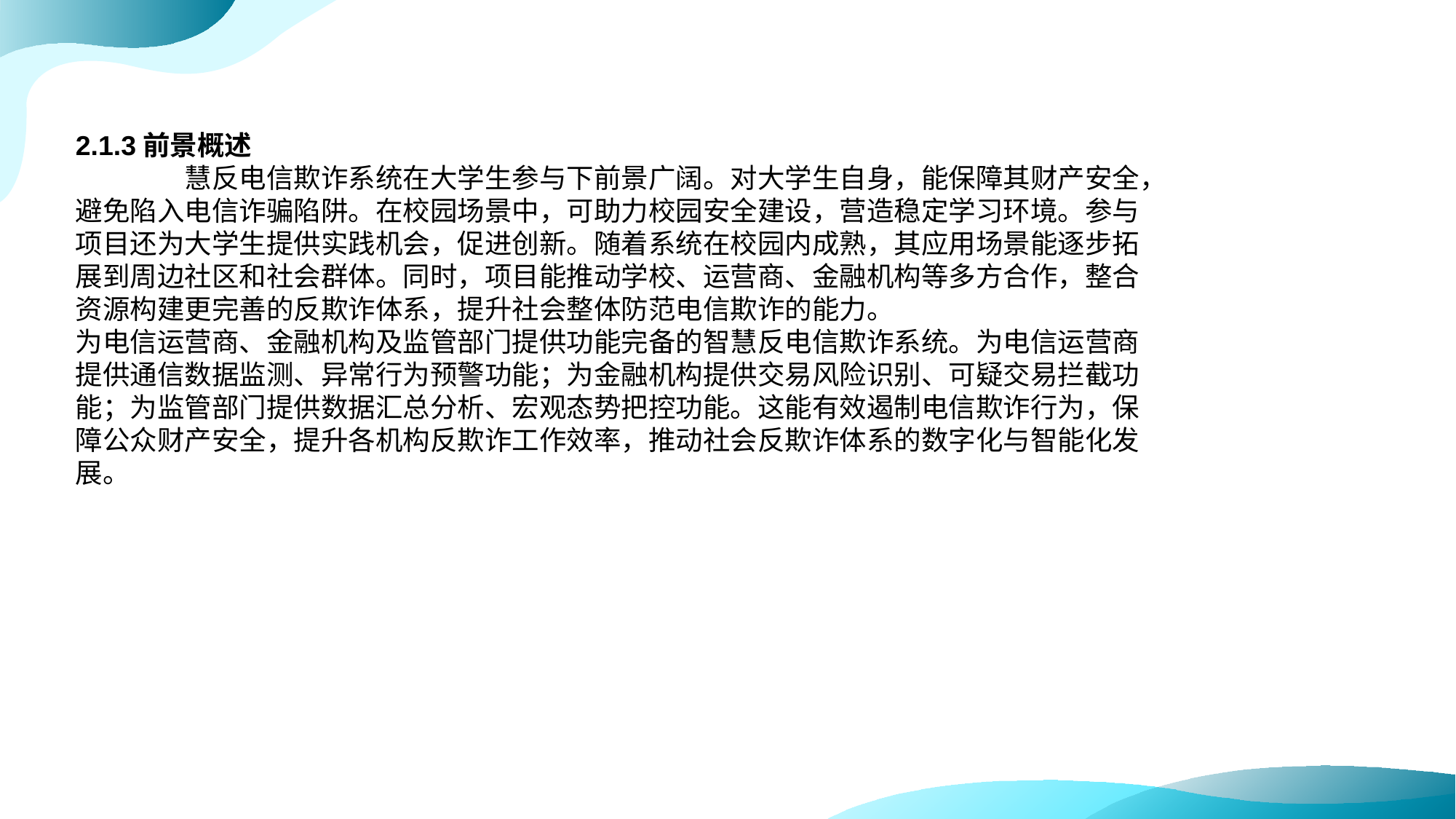

#
2.1.3前景概述
	慧反电信欺诈系统在大学生参与下前景广阔。对大学生自身，能保障其财产安全，避免陷入电信诈骗陷阱。在校园场景中，可助力校园安全建设，营造稳定学习环境。参与项目还为大学生提供实践机会，促进创新。随着系统在校园内成熟，其应用场景能逐步拓展到周边社区和社会群体。同时，项目能推动学校、运营商、金融机构等多方合作，整合资源构建更完善的反欺诈体系，提升社会整体防范电信欺诈的能力。
为电信运营商、金融机构及监管部门提供功能完备的智慧反电信欺诈系统。为电信运营商提供通信数据监测、异常行为预警功能；为金融机构提供交易风险识别、可疑交易拦截功能；为监管部门提供数据汇总分析、宏观态势把控功能。这能有效遏制电信欺诈行为，保障公众财产安全，提升各机构反欺诈工作效率，推动社会反欺诈体系的数字化与智能化发展。